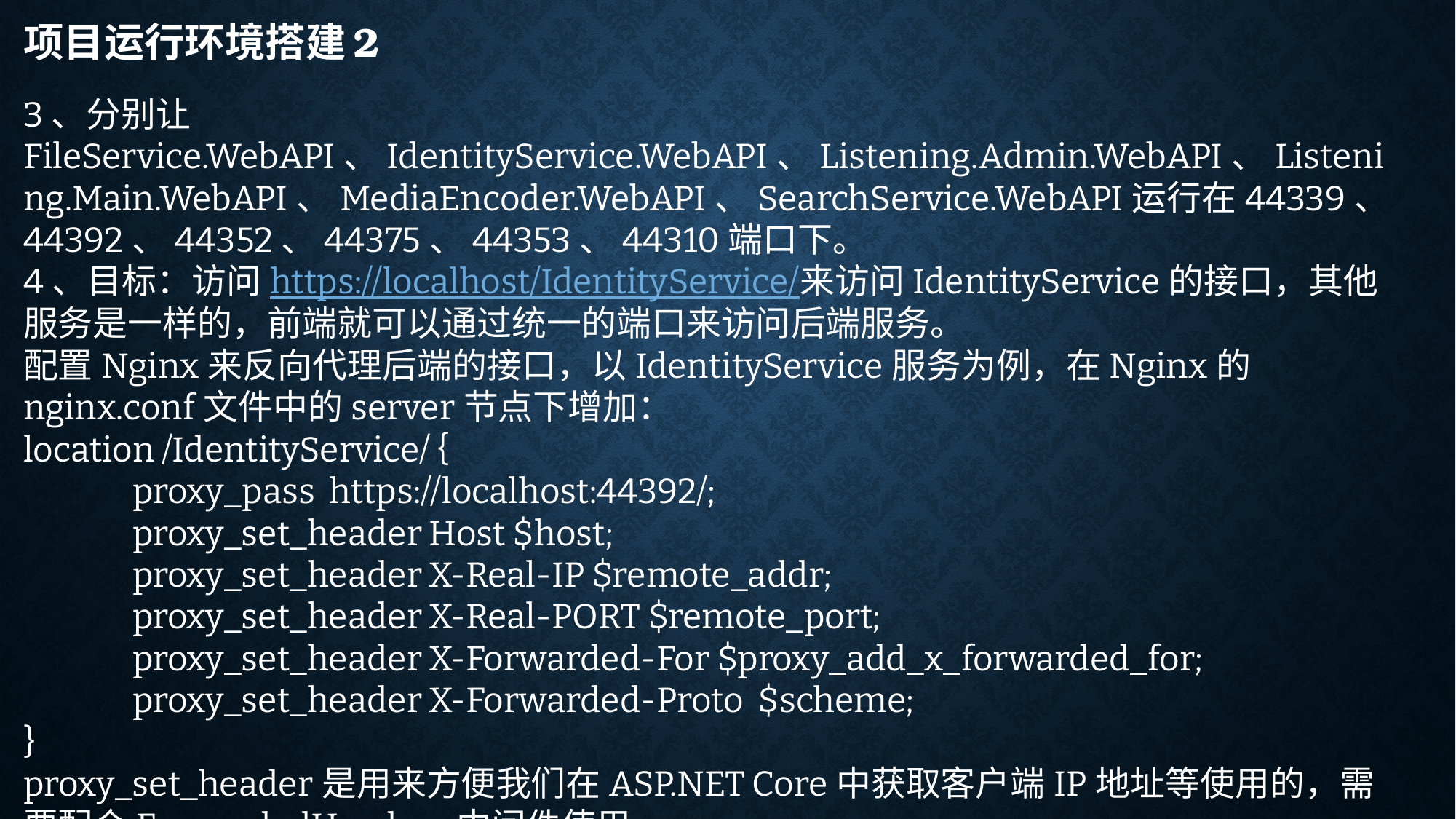

# 项目运行环境搭建2
3、分别让FileService.WebAPI、IdentityService.WebAPI、Listening.Admin.WebAPI、Listening.Main.WebAPI、MediaEncoder.WebAPI、SearchService.WebAPI运行在44339、44392、44352、44375、44353、44310端口下。
4、目标：访问https://localhost/IdentityService/来访问IdentityService的接口，其他服务是一样的，前端就可以通过统一的端口来访问后端服务。
配置Nginx来反向代理后端的接口，以IdentityService服务为例，在Nginx的nginx.conf文件中的server节点下增加：
location /IdentityService/ {
	proxy_pass  https://localhost:44392/;
	proxy_set_header Host $host;
	proxy_set_header X-Real-IP $remote_addr;
	proxy_set_header X-Real-PORT $remote_port;
	proxy_set_header X-Forwarded-For $proxy_add_x_forwarded_for;
	proxy_set_header X-Forwarded-Proto  $scheme;
}
proxy_set_header是用来方便我们在ASP.NET Core中获取客户端IP地址等使用的，需要配合ForwardedHeaders中间件使用。